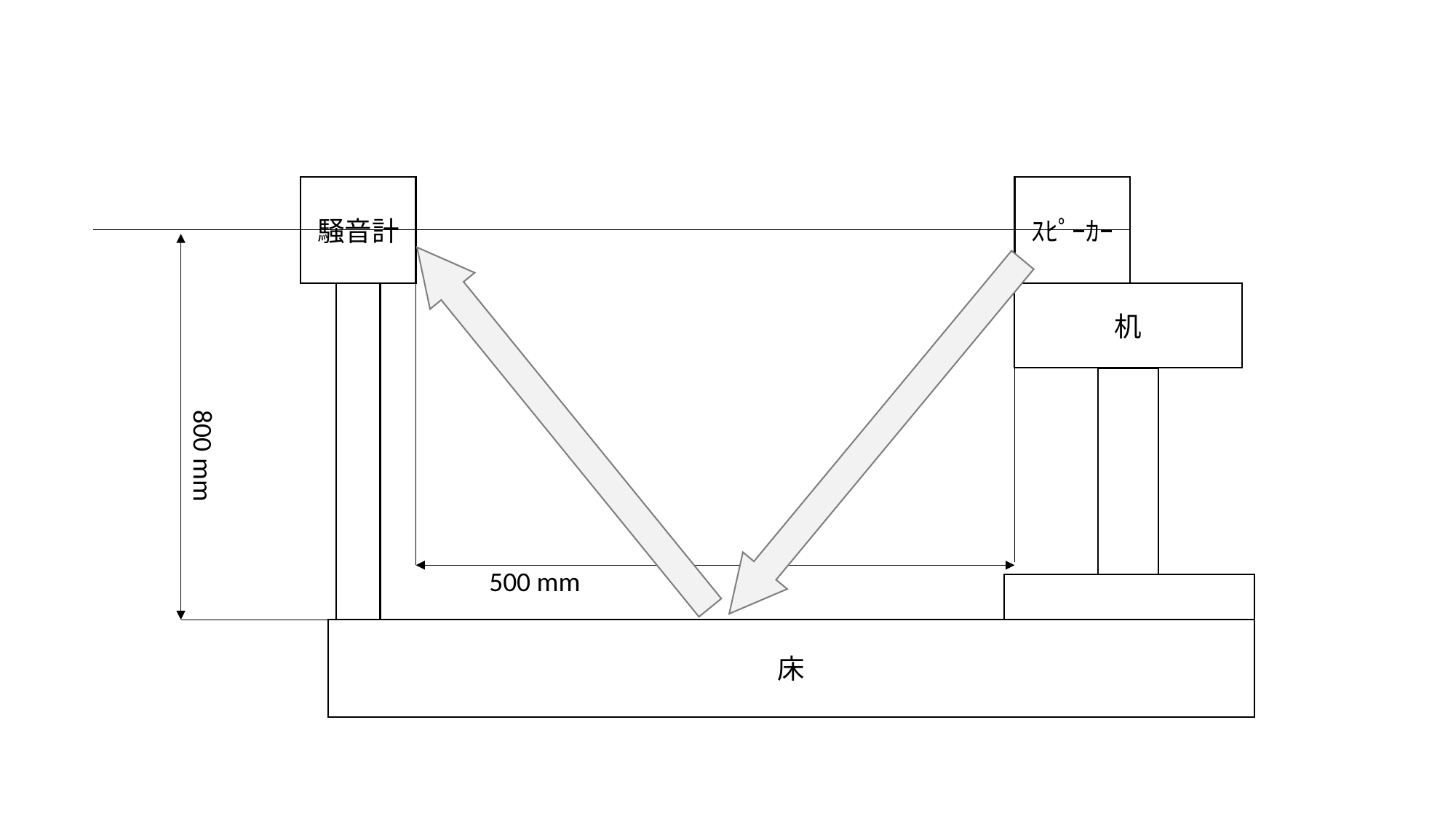

騒音計
ｽﾋﾟｰｶｰ

机

800 mm
500 mm

床